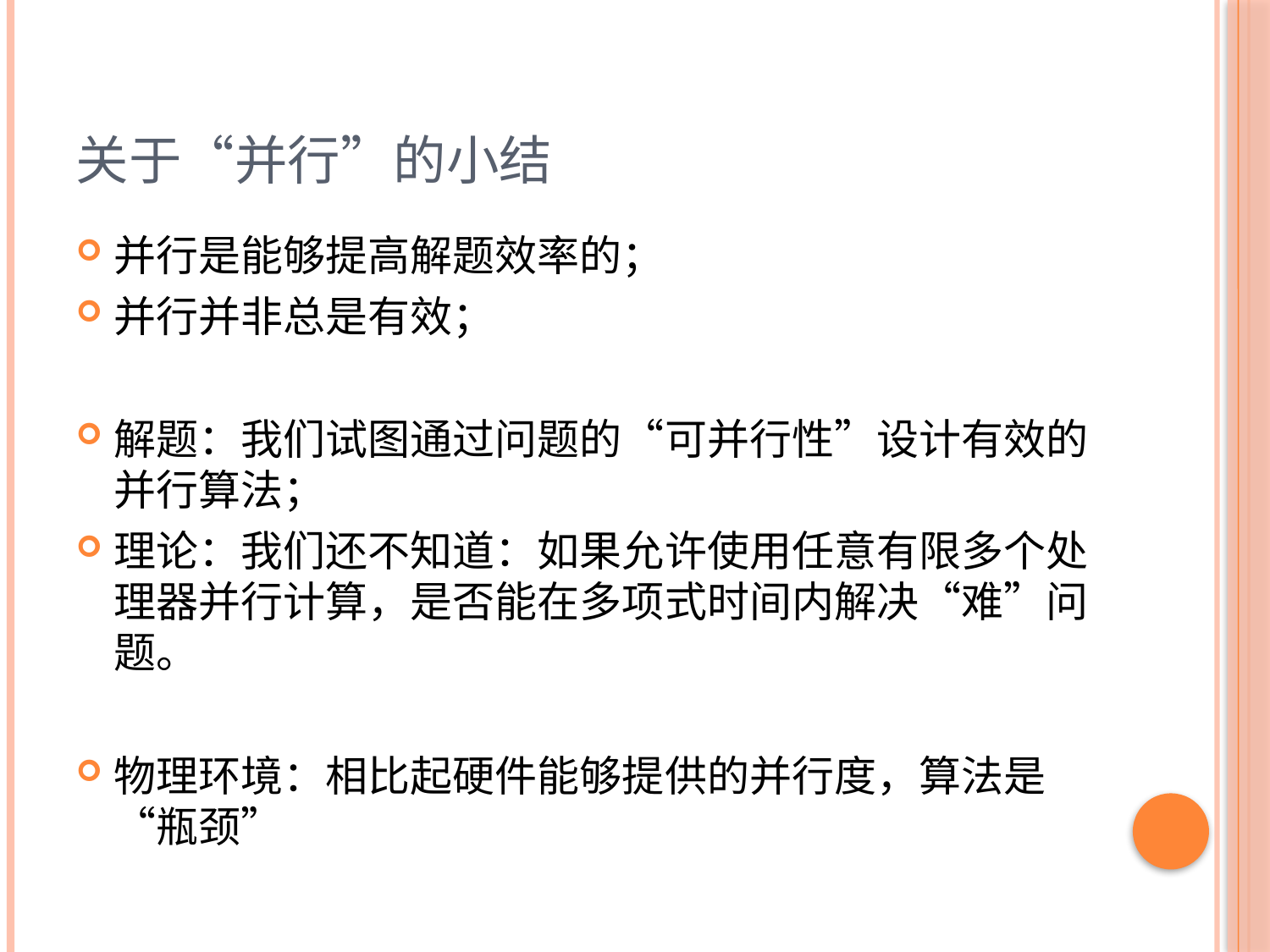

# 关于“并行”的小结
并行是能够提高解题效率的；
并行并非总是有效；

解题：我们试图通过问题的“可并行性”设计有效的并行算法；
理论：我们还不知道：如果允许使用任意有限多个处理器并行计算，是否能在多项式时间内解决“难”问题。

物理环境：相比起硬件能够提供的并行度，算法是“瓶颈”